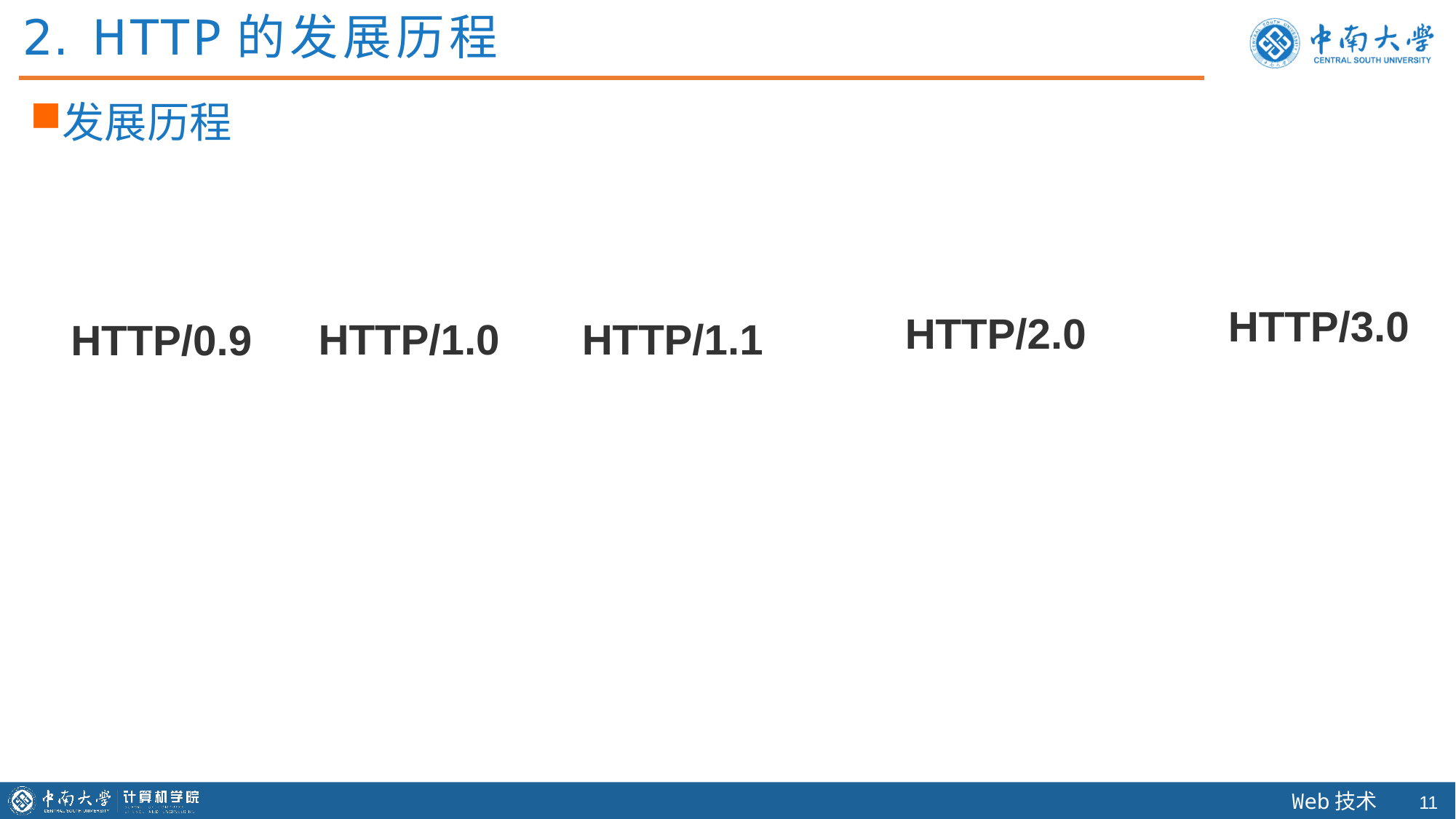

2. HTTP的发展历程
发展历程

HTTP/3.0
HTTP/2.0
HTTP/1.0
HTTP/1.1

HTTP/0.9
11